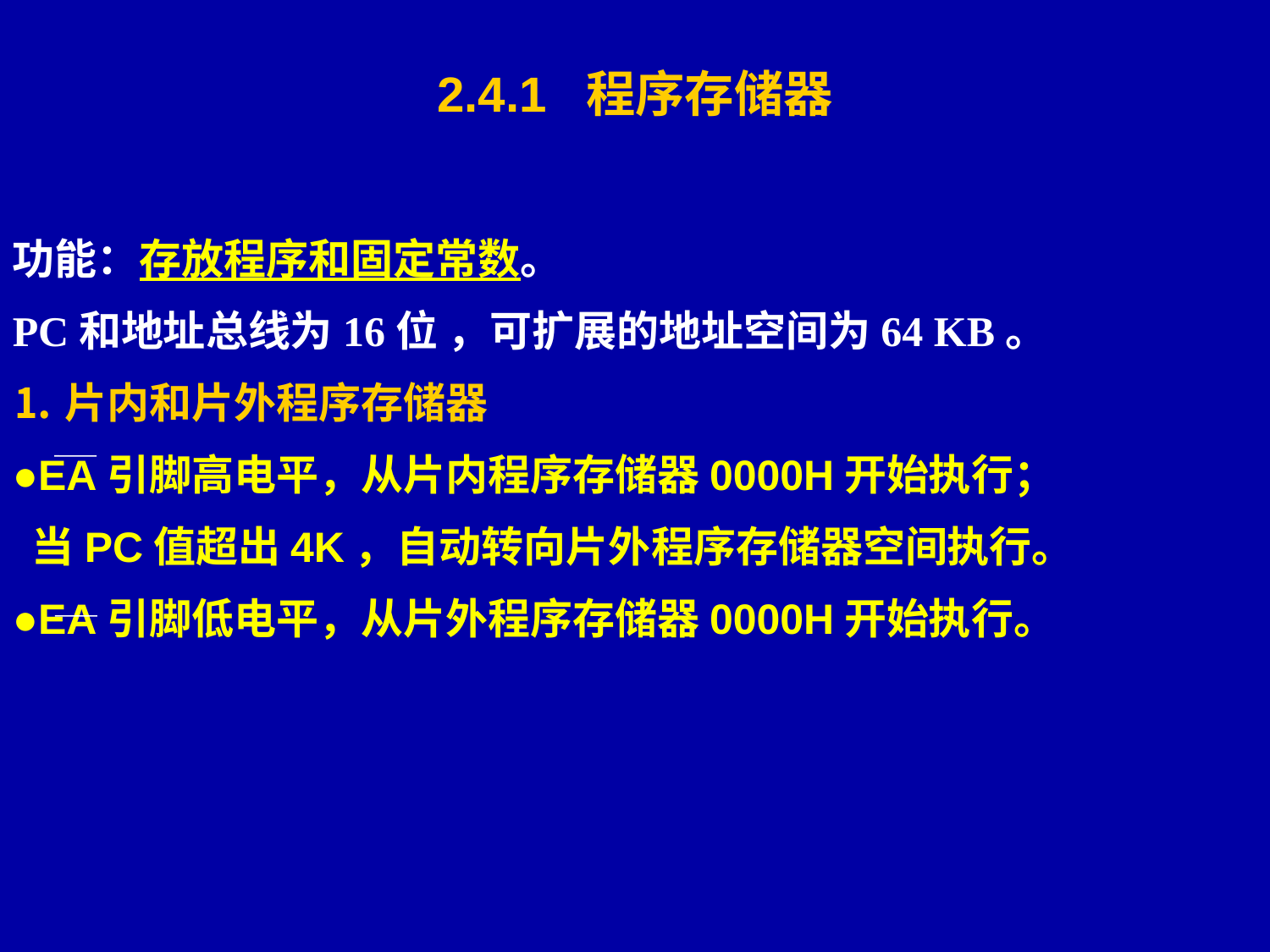

# 2.4.1  程序存储器
功能：存放程序和固定常数。
PC和地址总线为16位 ，可扩展的地址空间为64 KB。
⒈片内和片外程序存储器
●EA引脚高电平，从片内程序存储器0000H开始执行；
 当PC值超出4K，自动转向片外程序存储器空间执行。
●EA引脚低电平，从片外程序存储器0000H开始执行。